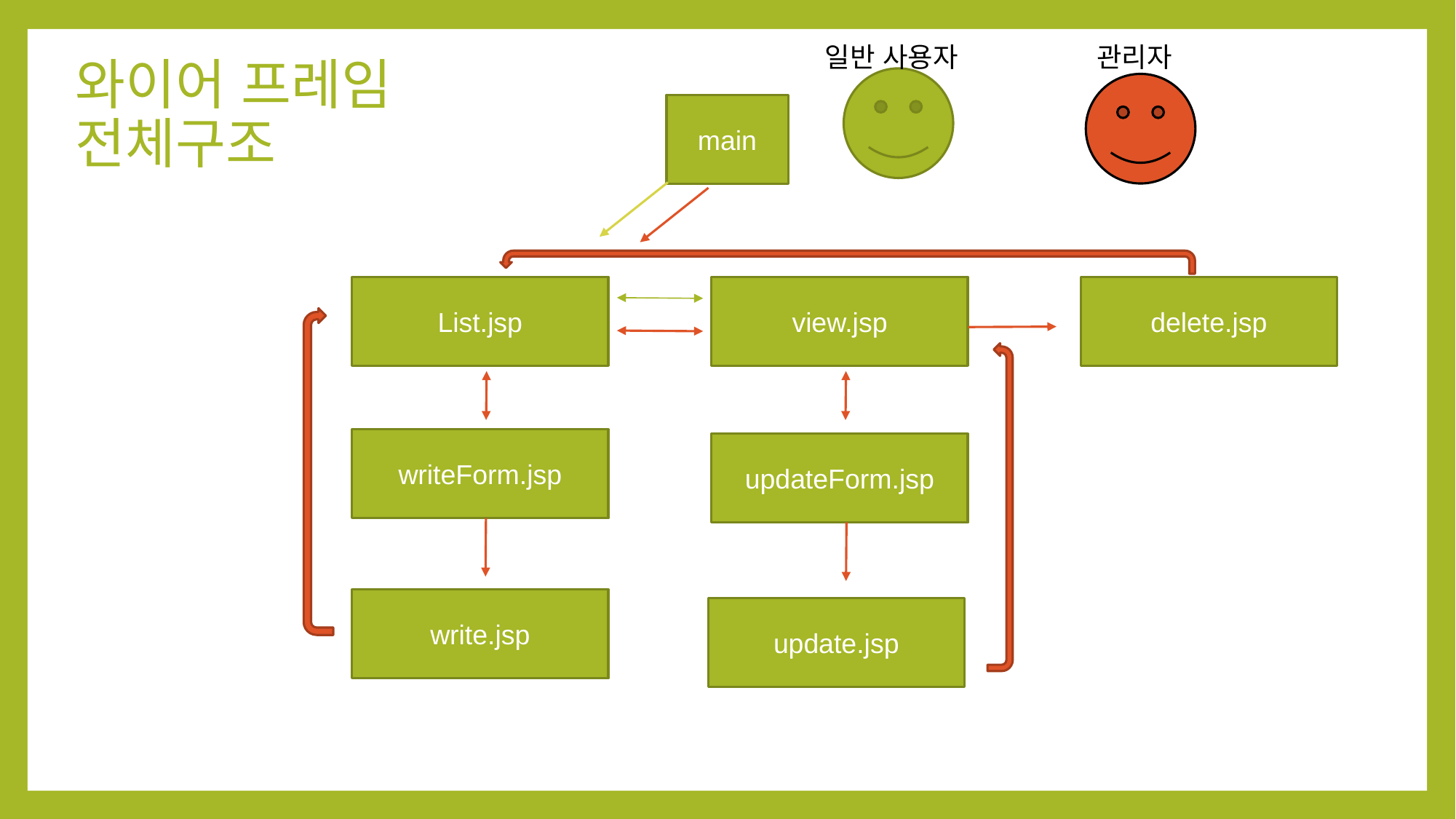

일반 사용자
관리자
# 와이어 프레임 전체구조

main

delete.jsp
List.jsp
view.jsp
writeForm.jsp
updateForm.jsp

write.jsp
update.jsp